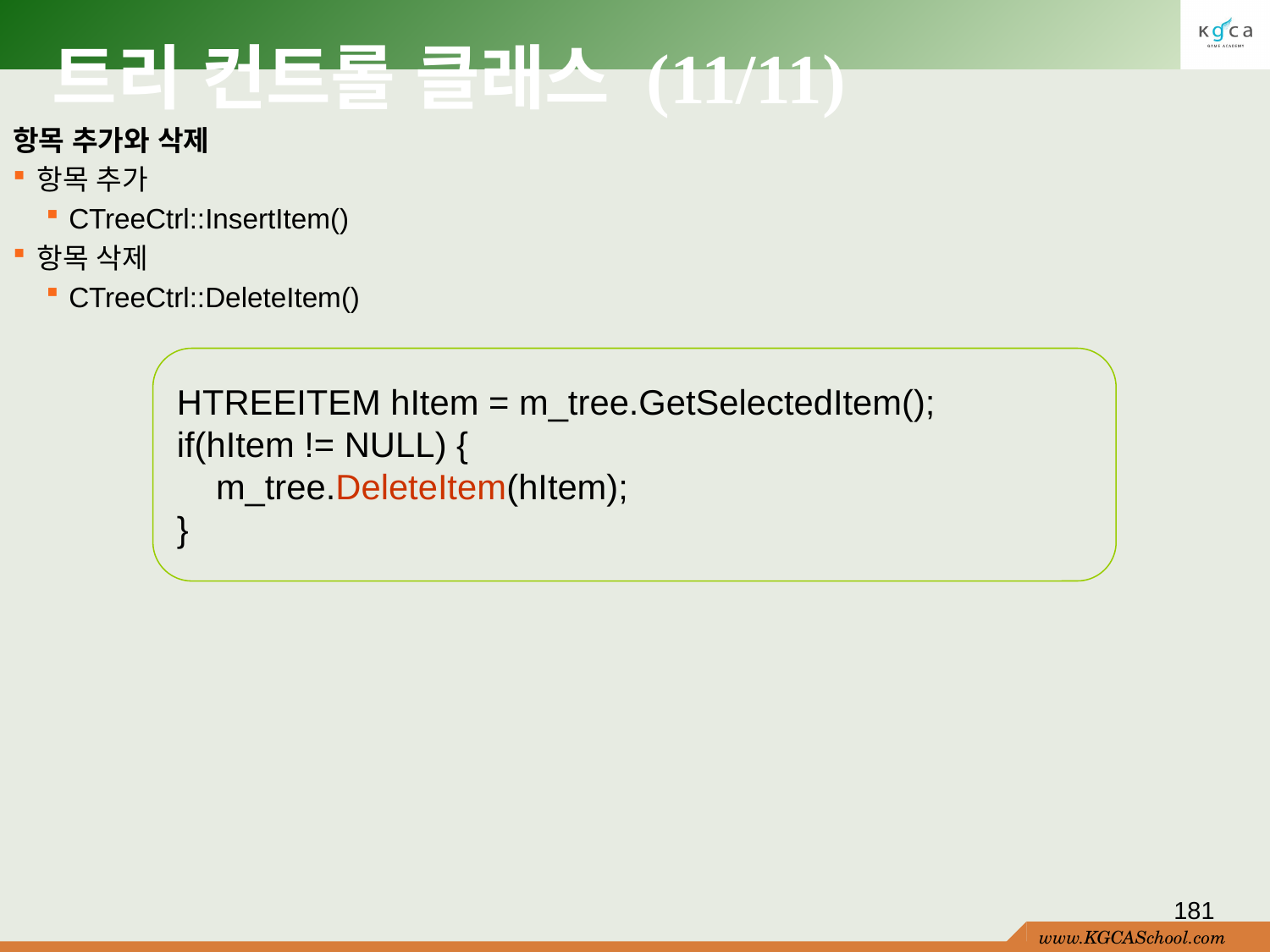

# 트리 컨트롤 클래스 (11/11)
항목 추가와 삭제
항목 추가
CTreeCtrl::InsertItem()
항목 삭제
CTreeCtrl::DeleteItem()
HTREEITEM hItem = m_tree.GetSelectedItem();
if(hItem != NULL) {
    m_tree.DeleteItem(hItem);
}
181